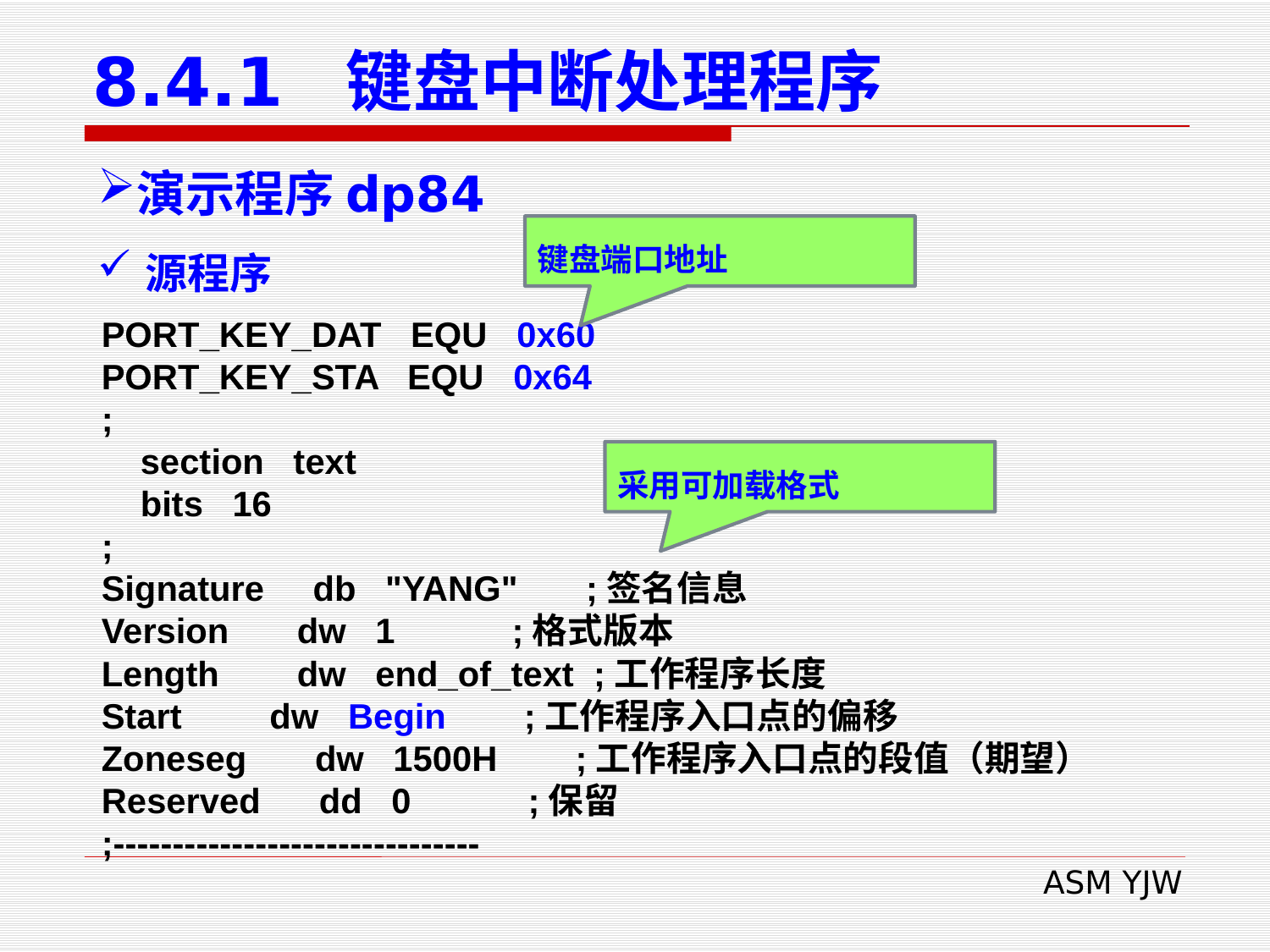

# 8.4.1  键盘中断处理程序
演示程序dp84
键盘端口地址
源程序
PORT_KEY_DAT   EQU   0x60
PORT_KEY_STA   EQU   0x64
;
    section   text
    bits   16
;
Signature     db   "YANG"       ;签名信息
Version       dw   1            ;格式版本
Length        dw   end_of_text  ;工作程序长度
Start         dw   Begin        ;工作程序入口点的偏移
Zoneseg       dw   1500H        ;工作程序入口点的段值（期望）
Reserved      dd   0            ;保留
;-------------------------------
采用可加载格式